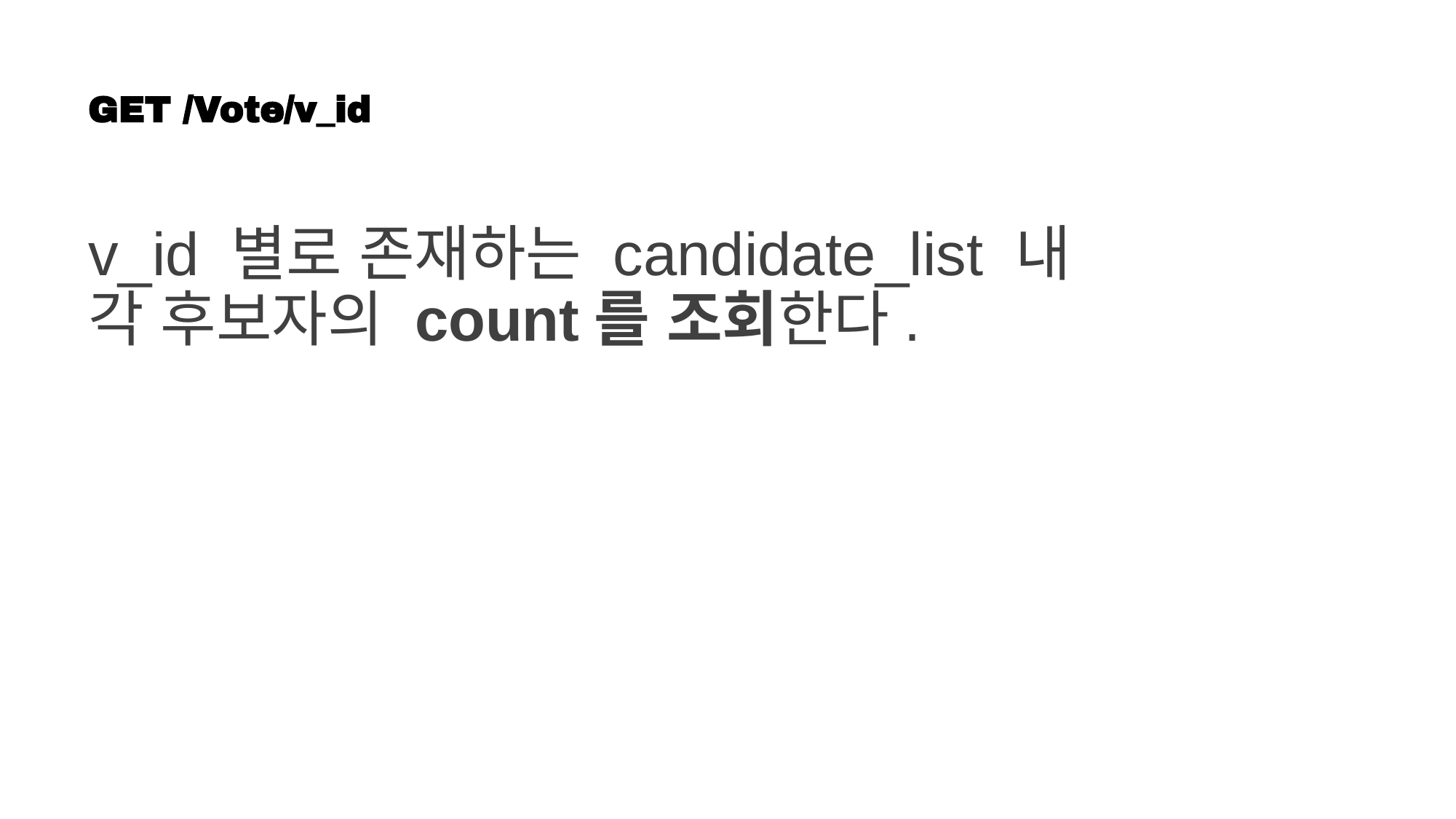

# GET /Vote/v_id
v_id 별로 존재하는 candidate_list 내
각 후보자의 count를 조회한다.